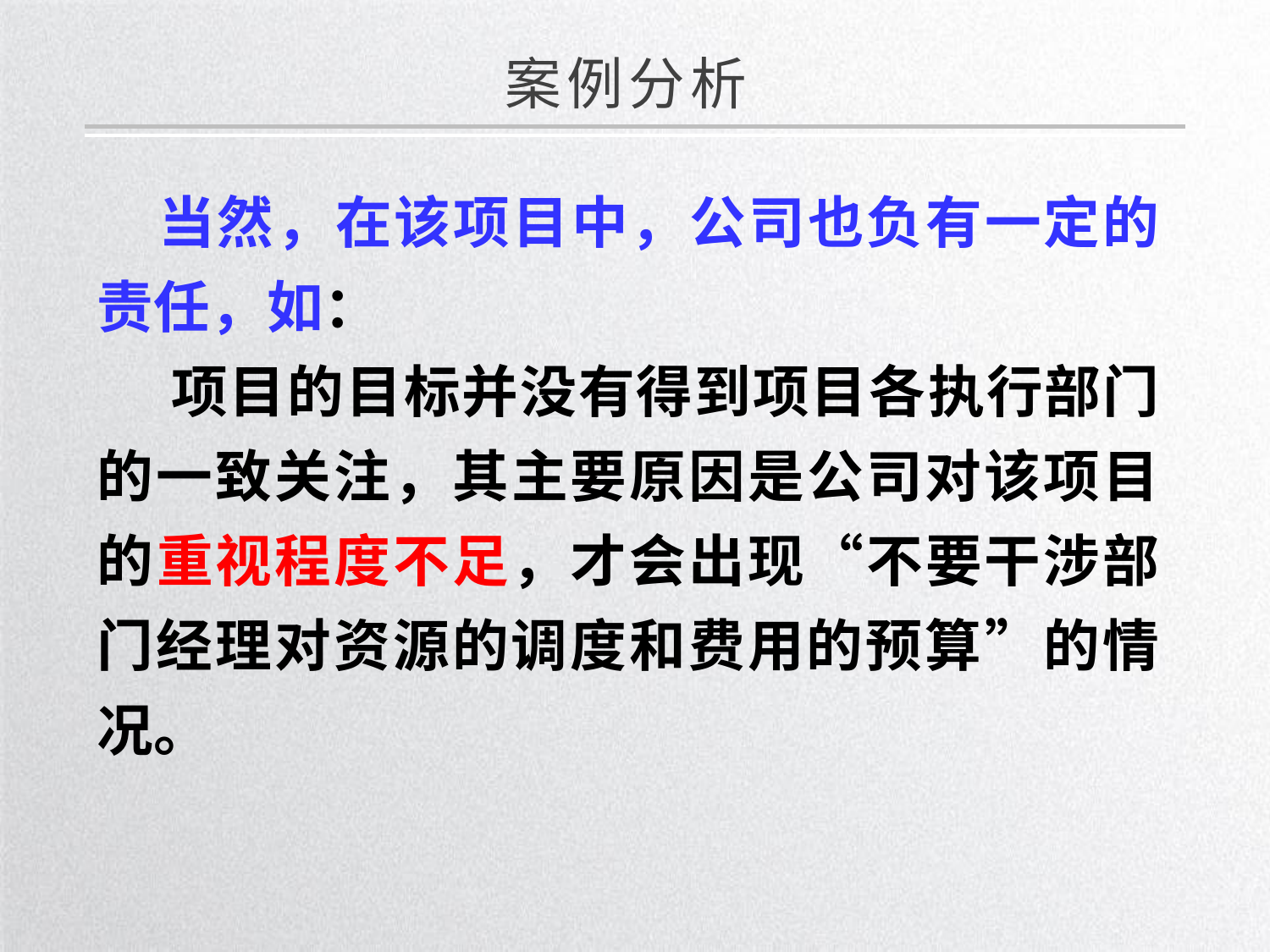

案例分析
    当然，在该项目中，公司也负有一定的责任，如：
    项目的目标并没有得到项目各执行部门的一致关注，其主要原因是公司对该项目的重视程度不足，才会出现“不要干涉部门经理对资源的调度和费用的预算”的情况。